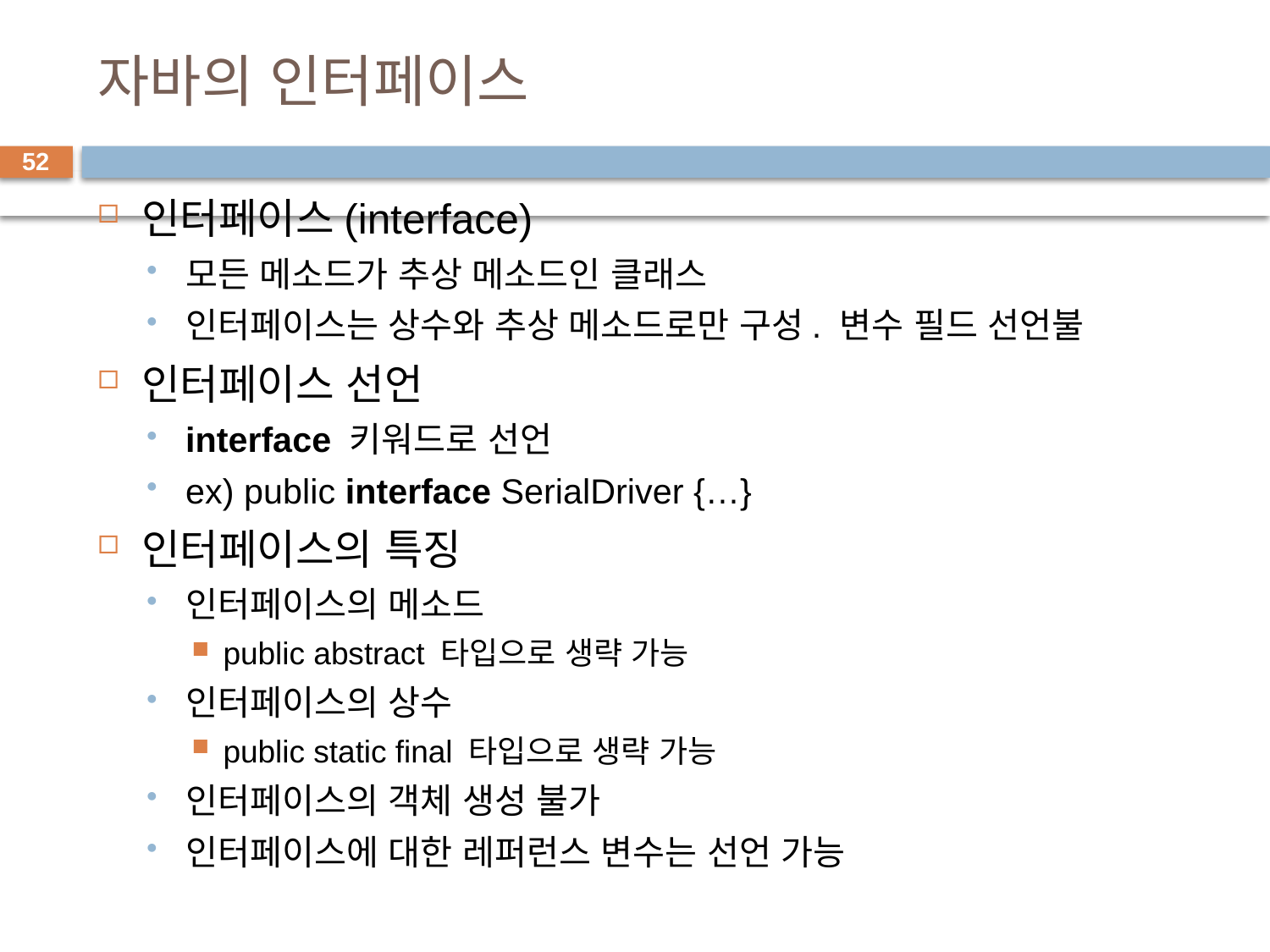

# 자바의 인터페이스
52
인터페이스(interface)
모든 메소드가 추상 메소드인 클래스
인터페이스는 상수와 추상 메소드로만 구성. 변수 필드 선언불
인터페이스 선언
interface 키워드로 선언
ex) public interface SerialDriver {…}
인터페이스의 특징
인터페이스의 메소드
public abstract 타입으로 생략 가능
인터페이스의 상수
public static final 타입으로 생략 가능
인터페이스의 객체 생성 불가
인터페이스에 대한 레퍼런스 변수는 선언 가능